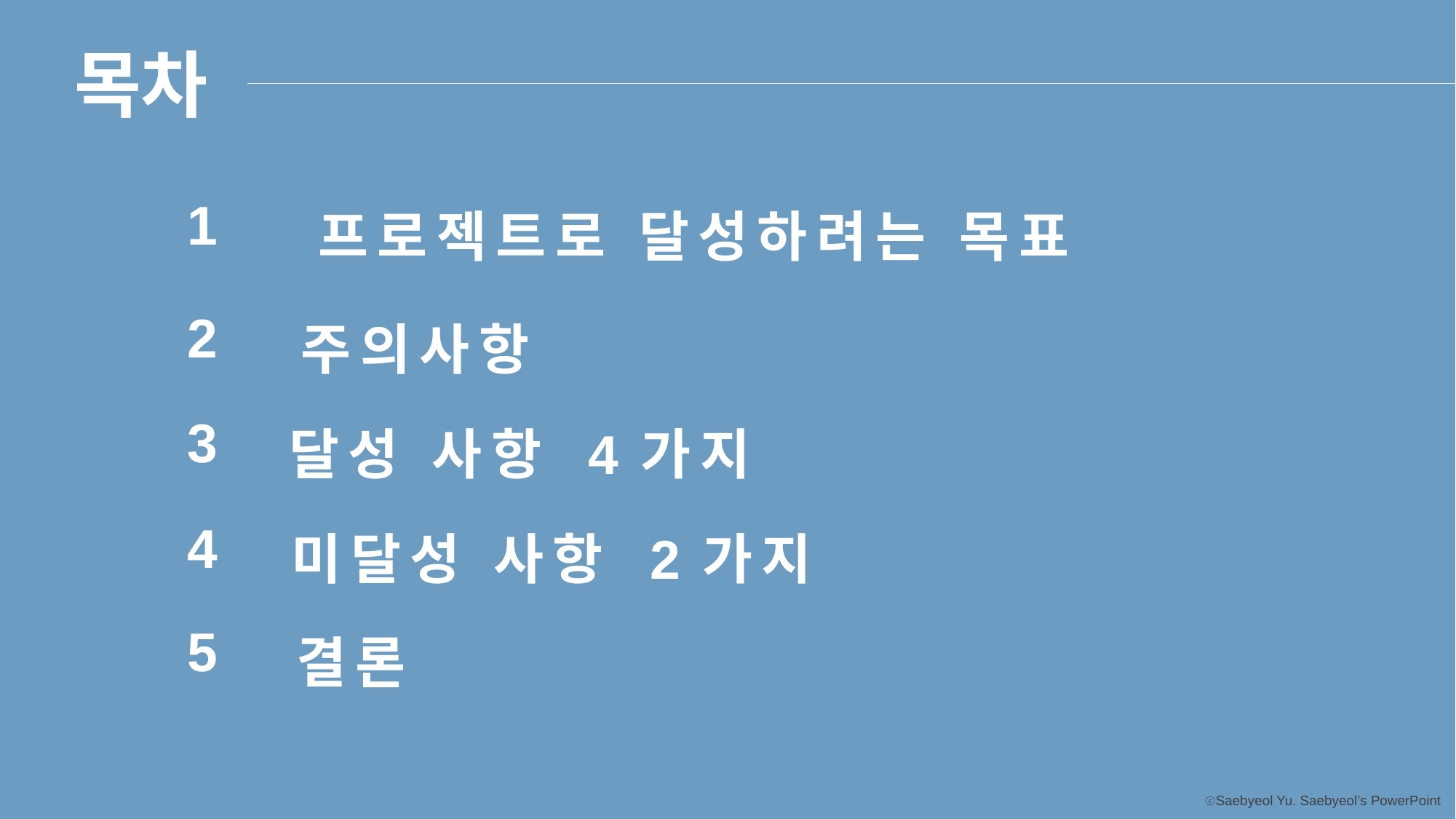

목차
1
프로젝트로 달성하려는 목표
2
주의사항
3
달성 사항 4가지
4
미달성 사항 2가지
5
결론